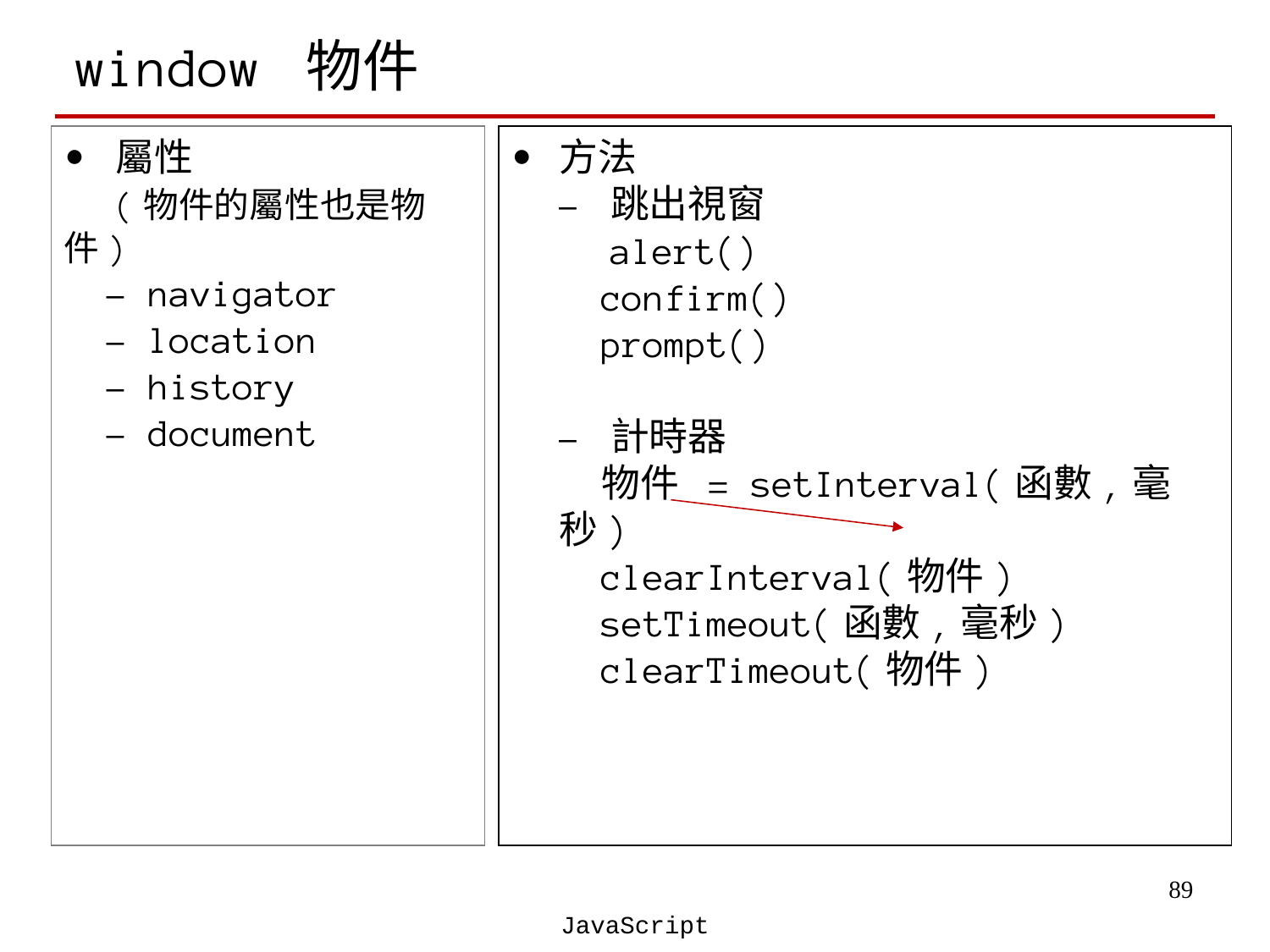

# window 物件
 屬性
  (物件的屬性也是物件)
  - navigator
  - location
  - history
  - document

方法
- 跳出視窗
  alert()
  confirm()
  prompt()
- 計時器
  物件 = setInterval(函數,毫秒)
  clearInterval(物件)
  setTimeout(函數,毫秒)
  clearTimeout(物件)
89
JavaScript